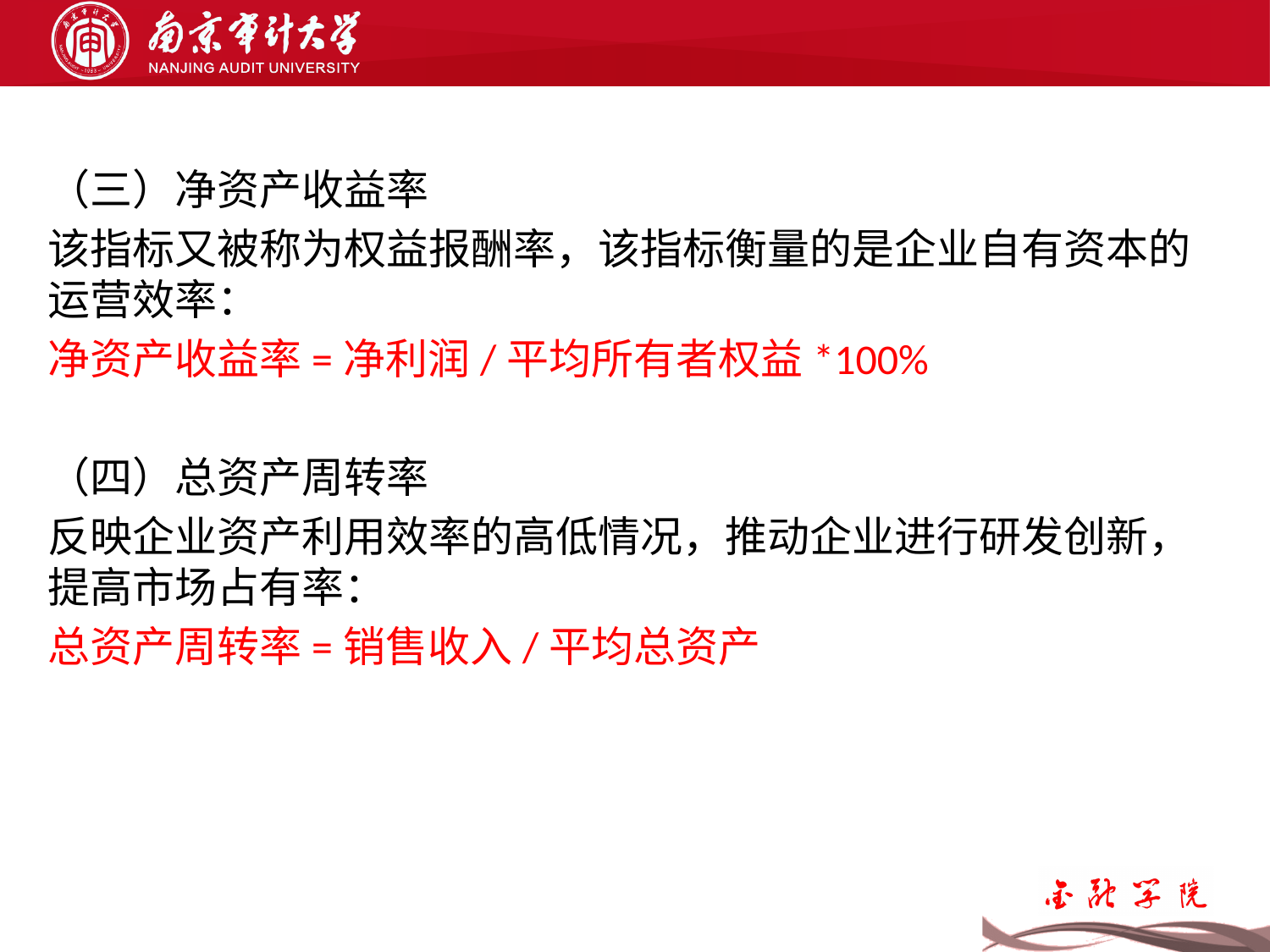

（三）净资产收益率
该指标又被称为权益报酬率，该指标衡量的是企业自有资本的运营效率：
净资产收益率=净利润/平均所有者权益*100%

（四）总资产周转率
反映企业资产利用效率的高低情况，推动企业进行研发创新，提高市场占有率：
总资产周转率=销售收入/平均总资产